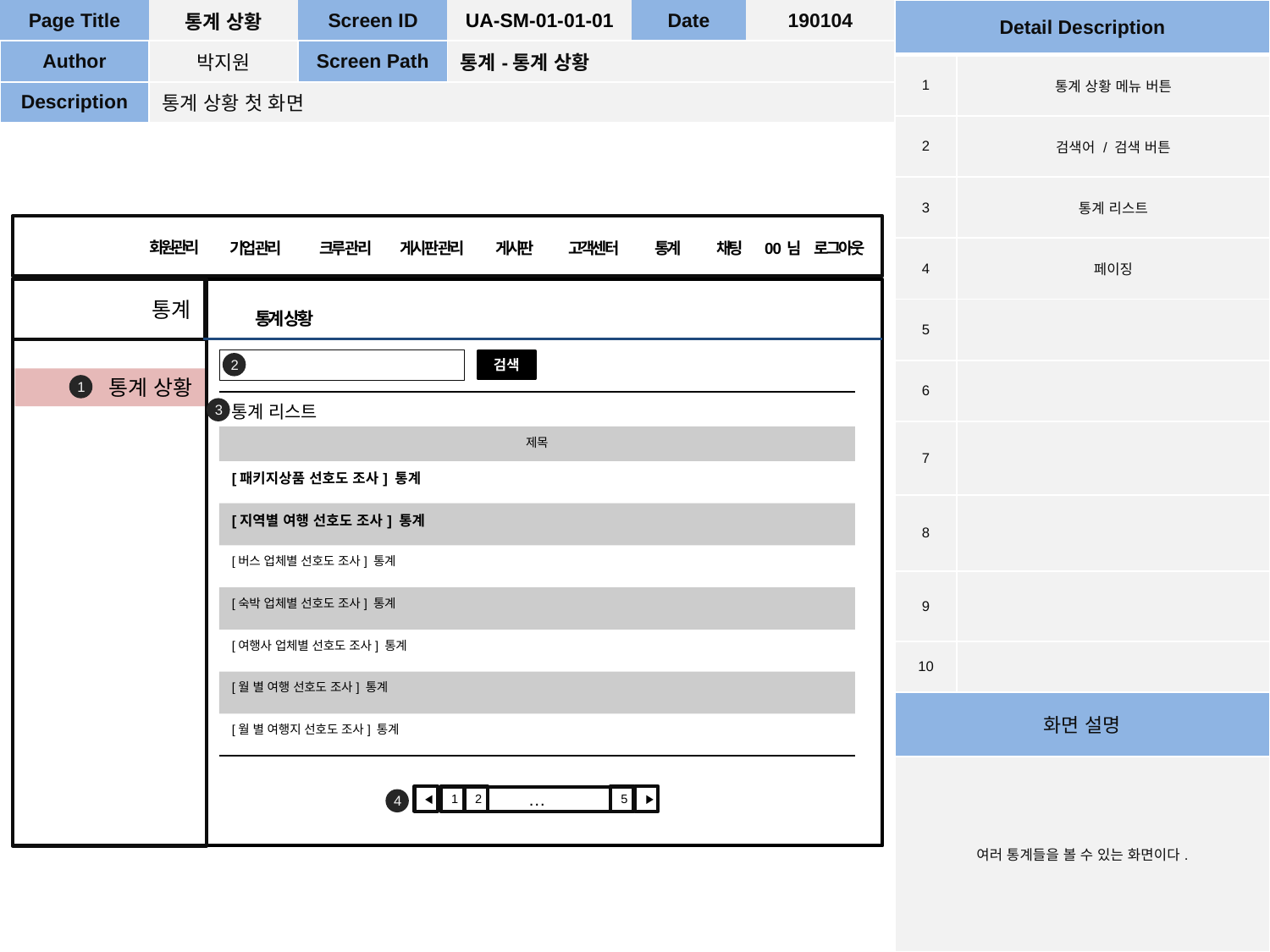

| Page Title | 통계 상황 | Screen ID | UA-SM-01-01-01 | Date | 190104 |
| --- | --- | --- | --- | --- | --- |
| Author | 박지원 | Screen Path | 통계-통계 상황 |  |  |
| Description | 통계 상황 첫 화면 |  |  |  |  |
| Detail Description |  |
| --- | --- |
| 1 | 통계 상황 메뉴 버튼 |
| 2 | 검색어 / 검색 버튼 |
| 3 | 통계 리스트 |
| 4 | 페이징 |
| 5 |  |
| 6 |  |
| 7 |  |
| 8 |  |
| 9 |  |
| 10 |  |
| 화면 설명 |  |
| 여러 통계들을 볼 수 있는 화면이다. |  |

회원관리
채팅
게시판
고객센터
0 0 님
로그아웃
기업 관리
크루 관리
게시판 관리
통계

통계
통계 상황
2

검색
통계 상황
1

| 통계 리스트 |
| --- |
| 제목 |
| [패키지상품 선호도 조사] 통계 |
| [지역별 여행 선호도 조사] 통계 |
| [버스 업체별 선호도 조사] 통계 |
| [숙박 업체별 선호도 조사] 통계 |
| [여행사 업체별 선호도 조사] 통계 |
| [월 별 여행 선호도 조사] 통계 |
| [월 별 여행지 선호도 조사] 통계 |
3

4

◀
1
5
2
▶
…